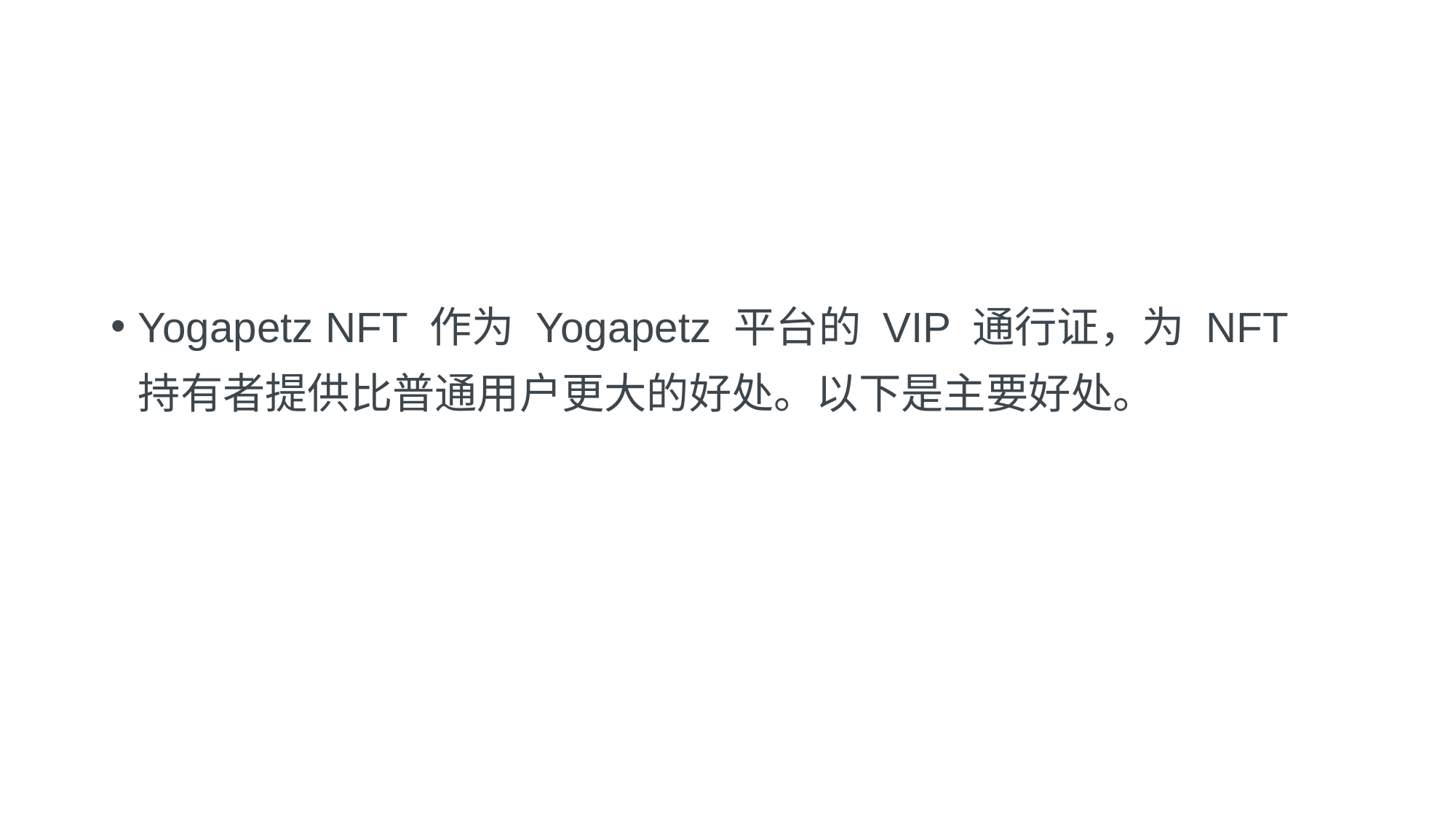

Yogapetz NFT 作为 Yogapetz 平台的 VIP 通行证，为 NFT 持有者提供比普通用户更大的好处。以下是主要好处。